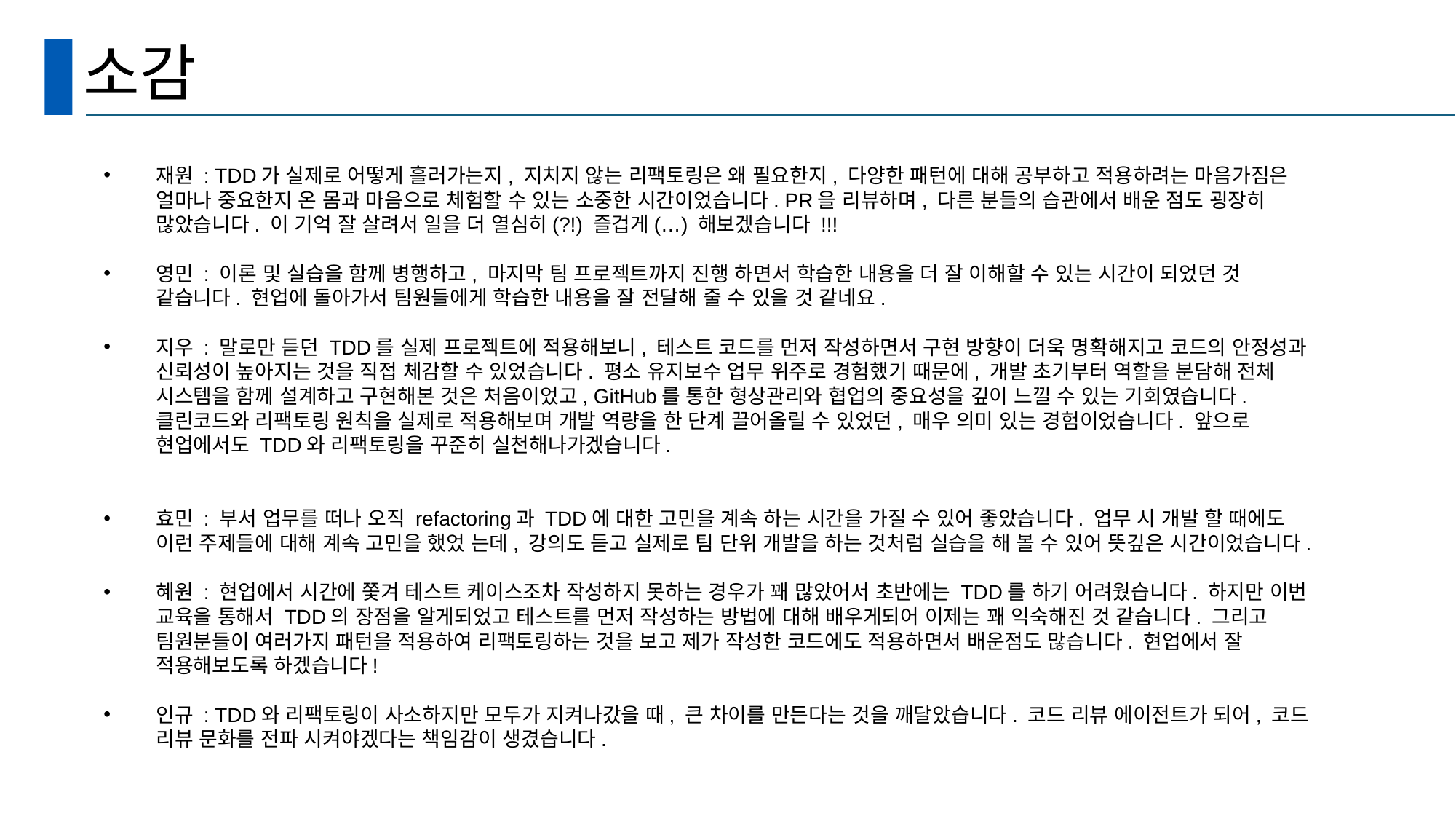

# 소감
재원 : TDD가 실제로 어떻게 흘러가는지, 지치지 않는 리팩토링은 왜 필요한지, 다양한 패턴에 대해 공부하고 적용하려는 마음가짐은 얼마나 중요한지 온 몸과 마음으로 체험할 수 있는 소중한 시간이었습니다. PR을 리뷰하며, 다른 분들의 습관에서 배운 점도 굉장히 많았습니다. 이 기억 잘 살려서 일을 더 열심히(?!) 즐겁게(…) 해보겠습니다 !!!

영민 : 이론 및 실습을 함께 병행하고, 마지막 팀 프로젝트까지 진행 하면서 학습한 내용을 더 잘 이해할 수 있는 시간이 되었던 것 같습니다. 현업에 돌아가서 팀원들에게 학습한 내용을 잘 전달해 줄 수 있을 것 같네요.

지우 : 말로만 듣던 TDD를 실제 프로젝트에 적용해보니, 테스트 코드를 먼저 작성하면서 구현 방향이 더욱 명확해지고 코드의 안정성과 신뢰성이 높아지는 것을 직접 체감할 수 있었습니다. 평소 유지보수 업무 위주로 경험했기 때문에, 개발 초기부터 역할을 분담해 전체 시스템을 함께 설계하고 구현해본 것은 처음이었고, GitHub를 통한 형상관리와 협업의 중요성을 깊이 느낄 수 있는 기회였습니다. 클린코드와 리팩토링 원칙을 실제로 적용해보며 개발 역량을 한 단계 끌어올릴 수 있었던, 매우 의미 있는 경험이었습니다. 앞으로 현업에서도 TDD와 리팩토링을 꾸준히 실천해나가겠습니다.

효민 : 부서 업무를 떠나 오직 refactoring과 TDD에 대한 고민을 계속 하는 시간을 가질 수 있어 좋았습니다. 업무 시 개발 할 때에도 이런 주제들에 대해 계속 고민을 했었 는데, 강의도 듣고 실제로 팀 단위 개발을 하는 것처럼 실습을 해 볼 수 있어 뜻깊은 시간이었습니다.

혜원 : 현업에서 시간에 쫓겨 테스트 케이스조차 작성하지 못하는 경우가 꽤 많았어서 초반에는 TDD를 하기 어려웠습니다. 하지만 이번 교육을 통해서 TDD의 장점을 알게되었고 테스트를 먼저 작성하는 방법에 대해 배우게되어 이제는 꽤 익숙해진 것 같습니다. 그리고 팀원분들이 여러가지 패턴을 적용하여 리팩토링하는 것을 보고 제가 작성한 코드에도 적용하면서 배운점도 많습니다. 현업에서 잘 적용해보도록 하겠습니다!

인규 : TDD와 리팩토링이 사소하지만 모두가 지켜나갔을 때, 큰 차이를 만든다는 것을 깨달았습니다. 코드 리뷰 에이전트가 되어, 코드 리뷰 문화를 전파 시켜야겠다는 책임감이 생겼습니다.